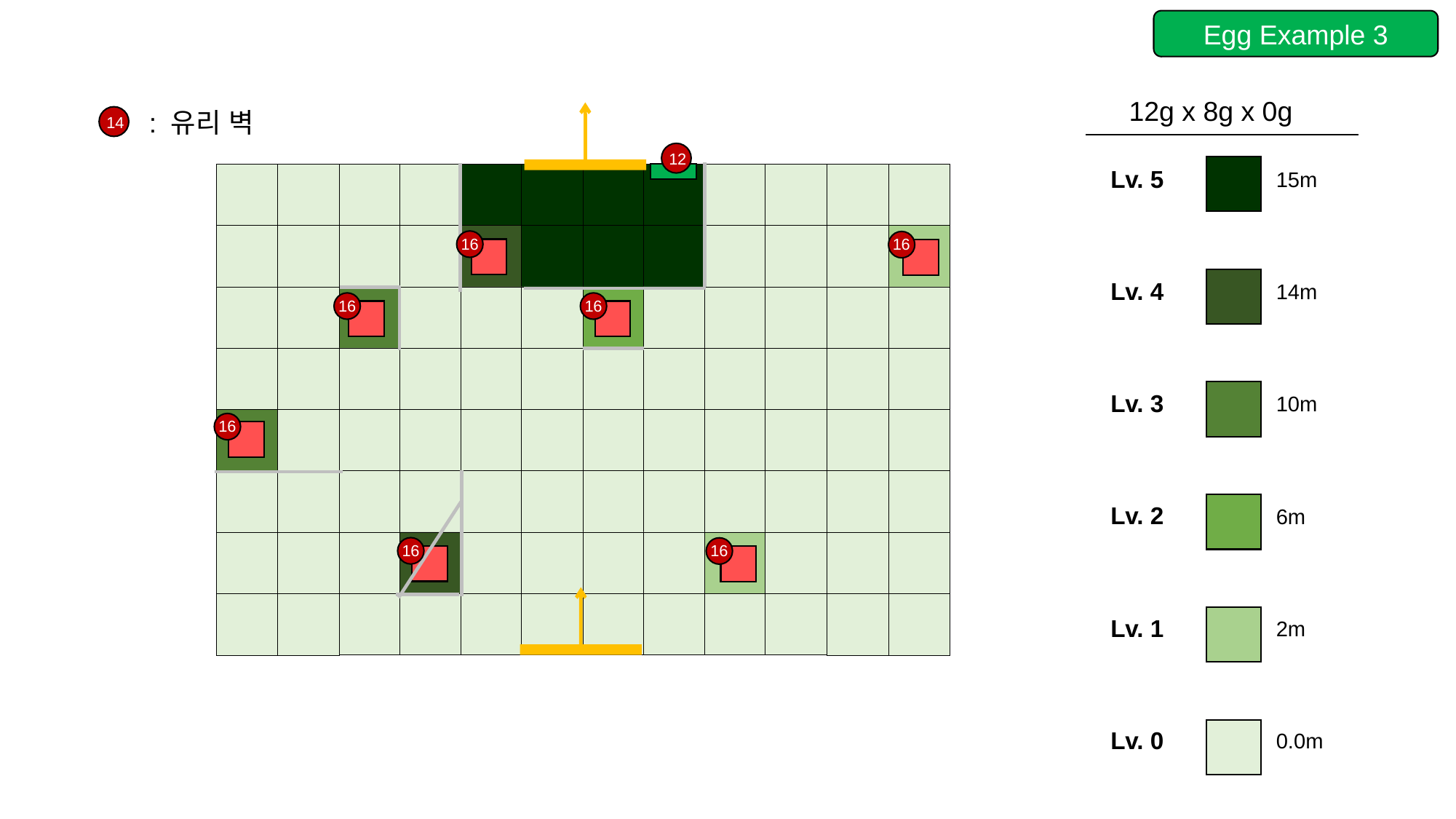

Egg Example 3
12g x 8g x 0g

Lv. 5
15m
Lv. 4
14m
Lv. 3
10m
Lv. 2
6m
Lv. 1
2m
Lv. 0
0.0m
: 유리 벽

14

12

16

16

16

16

16

16

16